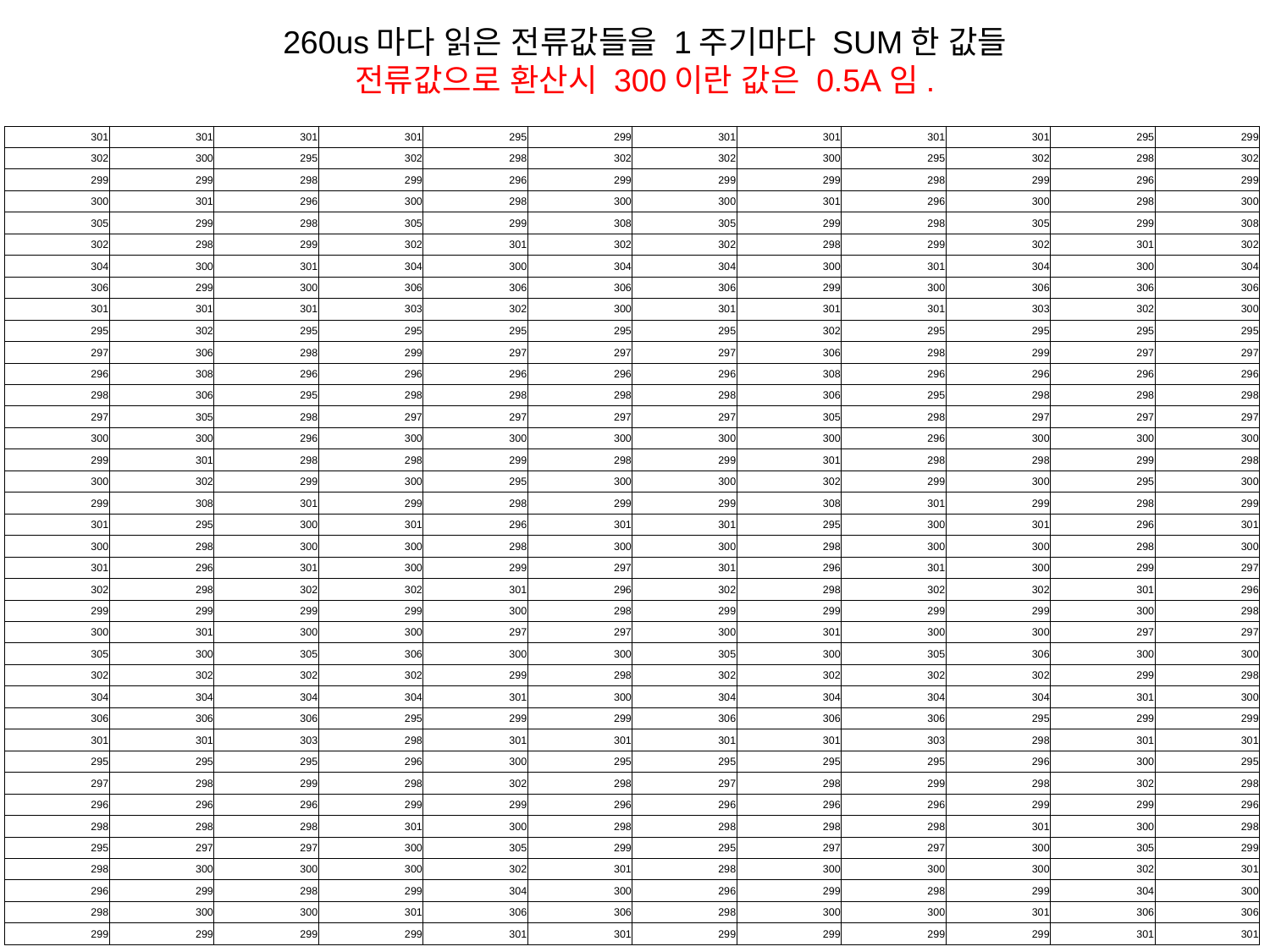

260us마다 읽은 전류값들을 1주기마다 SUM한 값들
전류값으로 환산시 300이란 값은 0.5A임.
| 301 | 301 | 301 | 301 | 295 | 299 | 301 | 301 | 301 | 301 | 295 | 299 |
| --- | --- | --- | --- | --- | --- | --- | --- | --- | --- | --- | --- |
| 302 | 300 | 295 | 302 | 298 | 302 | 302 | 300 | 295 | 302 | 298 | 302 |
| 299 | 299 | 298 | 299 | 296 | 299 | 299 | 299 | 298 | 299 | 296 | 299 |
| 300 | 301 | 296 | 300 | 298 | 300 | 300 | 301 | 296 | 300 | 298 | 300 |
| 305 | 299 | 298 | 305 | 299 | 308 | 305 | 299 | 298 | 305 | 299 | 308 |
| 302 | 298 | 299 | 302 | 301 | 302 | 302 | 298 | 299 | 302 | 301 | 302 |
| 304 | 300 | 301 | 304 | 300 | 304 | 304 | 300 | 301 | 304 | 300 | 304 |
| 306 | 299 | 300 | 306 | 306 | 306 | 306 | 299 | 300 | 306 | 306 | 306 |
| 301 | 301 | 301 | 303 | 302 | 300 | 301 | 301 | 301 | 303 | 302 | 300 |
| 295 | 302 | 295 | 295 | 295 | 295 | 295 | 302 | 295 | 295 | 295 | 295 |
| 297 | 306 | 298 | 299 | 297 | 297 | 297 | 306 | 298 | 299 | 297 | 297 |
| 296 | 308 | 296 | 296 | 296 | 296 | 296 | 308 | 296 | 296 | 296 | 296 |
| 298 | 306 | 295 | 298 | 298 | 298 | 298 | 306 | 295 | 298 | 298 | 298 |
| 297 | 305 | 298 | 297 | 297 | 297 | 297 | 305 | 298 | 297 | 297 | 297 |
| 300 | 300 | 296 | 300 | 300 | 300 | 300 | 300 | 296 | 300 | 300 | 300 |
| 299 | 301 | 298 | 298 | 299 | 298 | 299 | 301 | 298 | 298 | 299 | 298 |
| 300 | 302 | 299 | 300 | 295 | 300 | 300 | 302 | 299 | 300 | 295 | 300 |
| 299 | 308 | 301 | 299 | 298 | 299 | 299 | 308 | 301 | 299 | 298 | 299 |
| 301 | 295 | 300 | 301 | 296 | 301 | 301 | 295 | 300 | 301 | 296 | 301 |
| 300 | 298 | 300 | 300 | 298 | 300 | 300 | 298 | 300 | 300 | 298 | 300 |
| 301 | 296 | 301 | 300 | 299 | 297 | 301 | 296 | 301 | 300 | 299 | 297 |
| 302 | 298 | 302 | 302 | 301 | 296 | 302 | 298 | 302 | 302 | 301 | 296 |
| 299 | 299 | 299 | 299 | 300 | 298 | 299 | 299 | 299 | 299 | 300 | 298 |
| 300 | 301 | 300 | 300 | 297 | 297 | 300 | 301 | 300 | 300 | 297 | 297 |
| 305 | 300 | 305 | 306 | 300 | 300 | 305 | 300 | 305 | 306 | 300 | 300 |
| 302 | 302 | 302 | 302 | 299 | 298 | 302 | 302 | 302 | 302 | 299 | 298 |
| 304 | 304 | 304 | 304 | 301 | 300 | 304 | 304 | 304 | 304 | 301 | 300 |
| 306 | 306 | 306 | 295 | 299 | 299 | 306 | 306 | 306 | 295 | 299 | 299 |
| 301 | 301 | 303 | 298 | 301 | 301 | 301 | 301 | 303 | 298 | 301 | 301 |
| 295 | 295 | 295 | 296 | 300 | 295 | 295 | 295 | 295 | 296 | 300 | 295 |
| 297 | 298 | 299 | 298 | 302 | 298 | 297 | 298 | 299 | 298 | 302 | 298 |
| 296 | 296 | 296 | 299 | 299 | 296 | 296 | 296 | 296 | 299 | 299 | 296 |
| 298 | 298 | 298 | 301 | 300 | 298 | 298 | 298 | 298 | 301 | 300 | 298 |
| 295 | 297 | 297 | 300 | 305 | 299 | 295 | 297 | 297 | 300 | 305 | 299 |
| 298 | 300 | 300 | 300 | 302 | 301 | 298 | 300 | 300 | 300 | 302 | 301 |
| 296 | 299 | 298 | 299 | 304 | 300 | 296 | 299 | 298 | 299 | 304 | 300 |
| 298 | 300 | 300 | 301 | 306 | 306 | 298 | 300 | 300 | 301 | 306 | 306 |
| 299 | 299 | 299 | 299 | 301 | 301 | 299 | 299 | 299 | 299 | 301 | 301 |